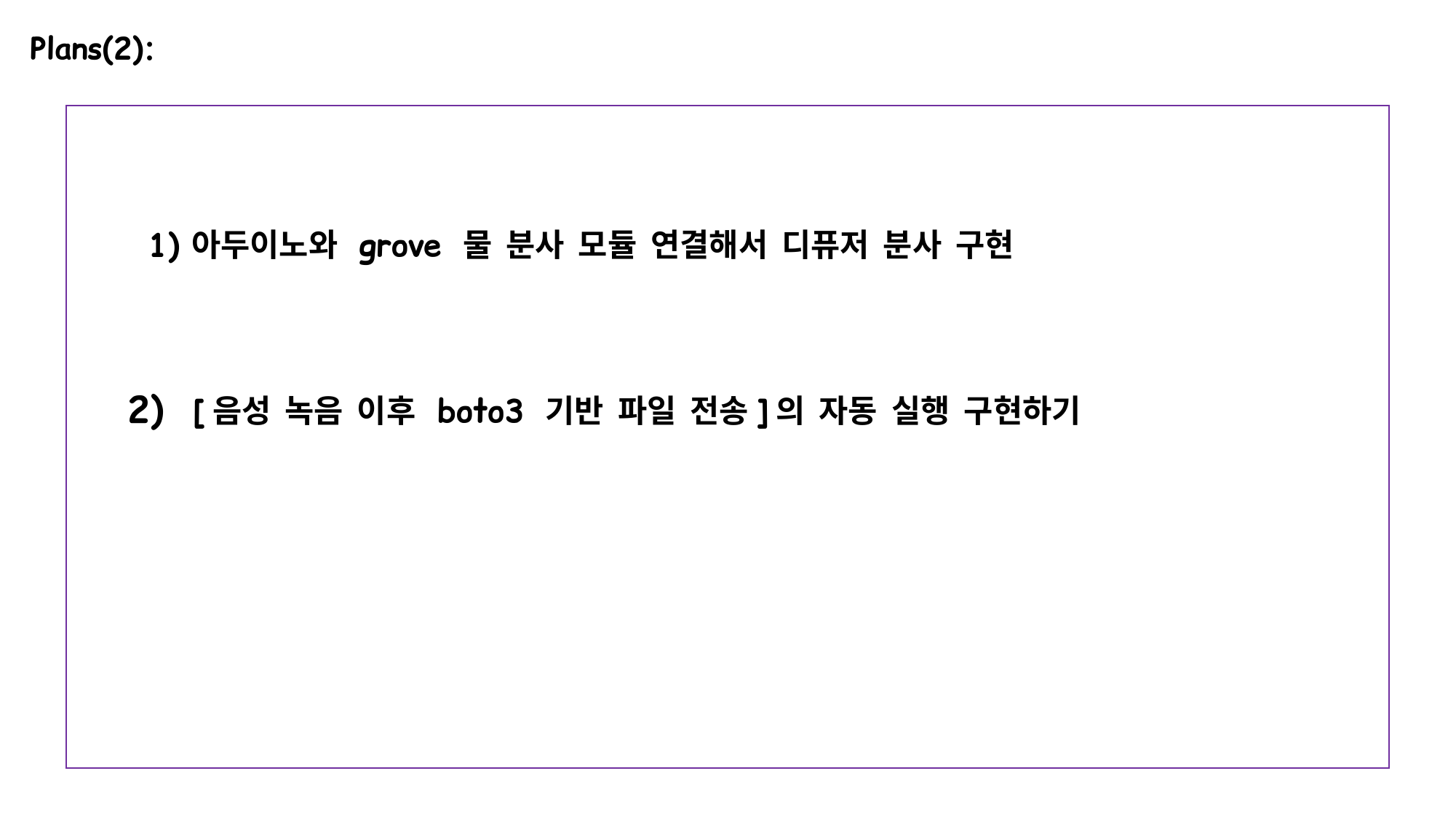

Plans(2):

아두이노와 grove 물 분사 모듈 연결해서 디퓨저 분사 구현
2)  [음성 녹음 이후 boto3 기반 파일 전송]의 자동 실행 구현하기